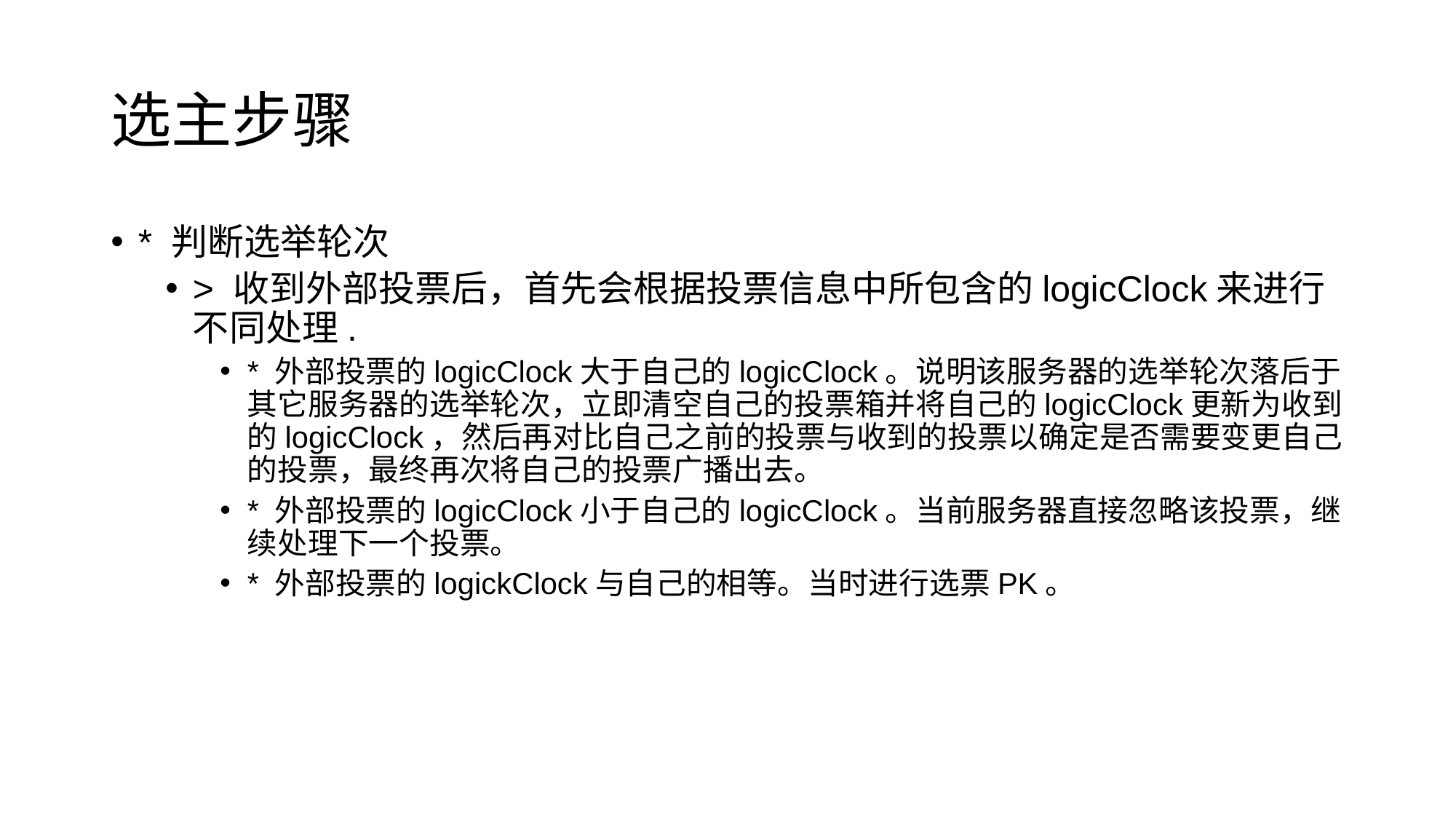

# 选主步骤
* 判断选举轮次
> 收到外部投票后，首先会根据投票信息中所包含的logicClock来进行不同处理.
* 外部投票的logicClock大于自己的logicClock。说明该服务器的选举轮次落后于其它服务器的选举轮次，立即清空自己的投票箱并将自己的logicClock更新为收到的logicClock，然后再对比自己之前的投票与收到的投票以确定是否需要变更自己的投票，最终再次将自己的投票广播出去。
* 外部投票的logicClock小于自己的logicClock。当前服务器直接忽略该投票，继续处理下一个投票。
* 外部投票的logickClock与自己的相等。当时进行选票PK。